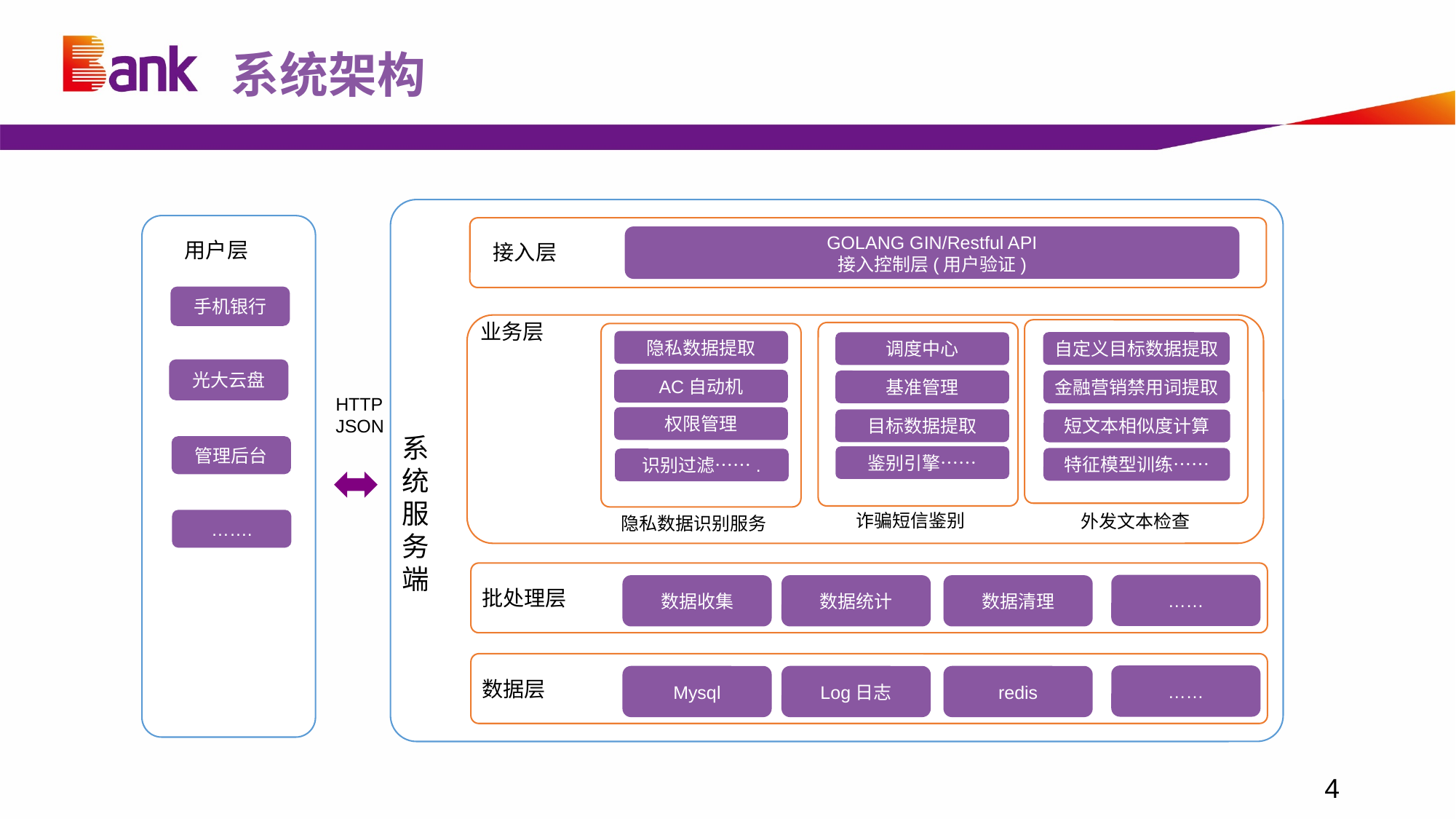

系统架构

GOLANG GIN/Restful API
接入控制层(用户验证)
用户层
接入层
手机银行
业务层

隐私数据提取
光大云盘
AC自动机
基准管理
HTTP
JSON
权限管理
目标数据提取
系
统
服
务
端
管理后台
鉴别引擎……
识别过滤…….

诈骗短信鉴别
 外发文本检查
隐私数据识别服务
…….

……
数据清理
数据收集
数据统计
批处理层
……
redis
Mysql
Log日志
数据层
自定义目标数据提取
调度中心
金融营销禁用词提取
短文本相似度计算
特征模型训练……